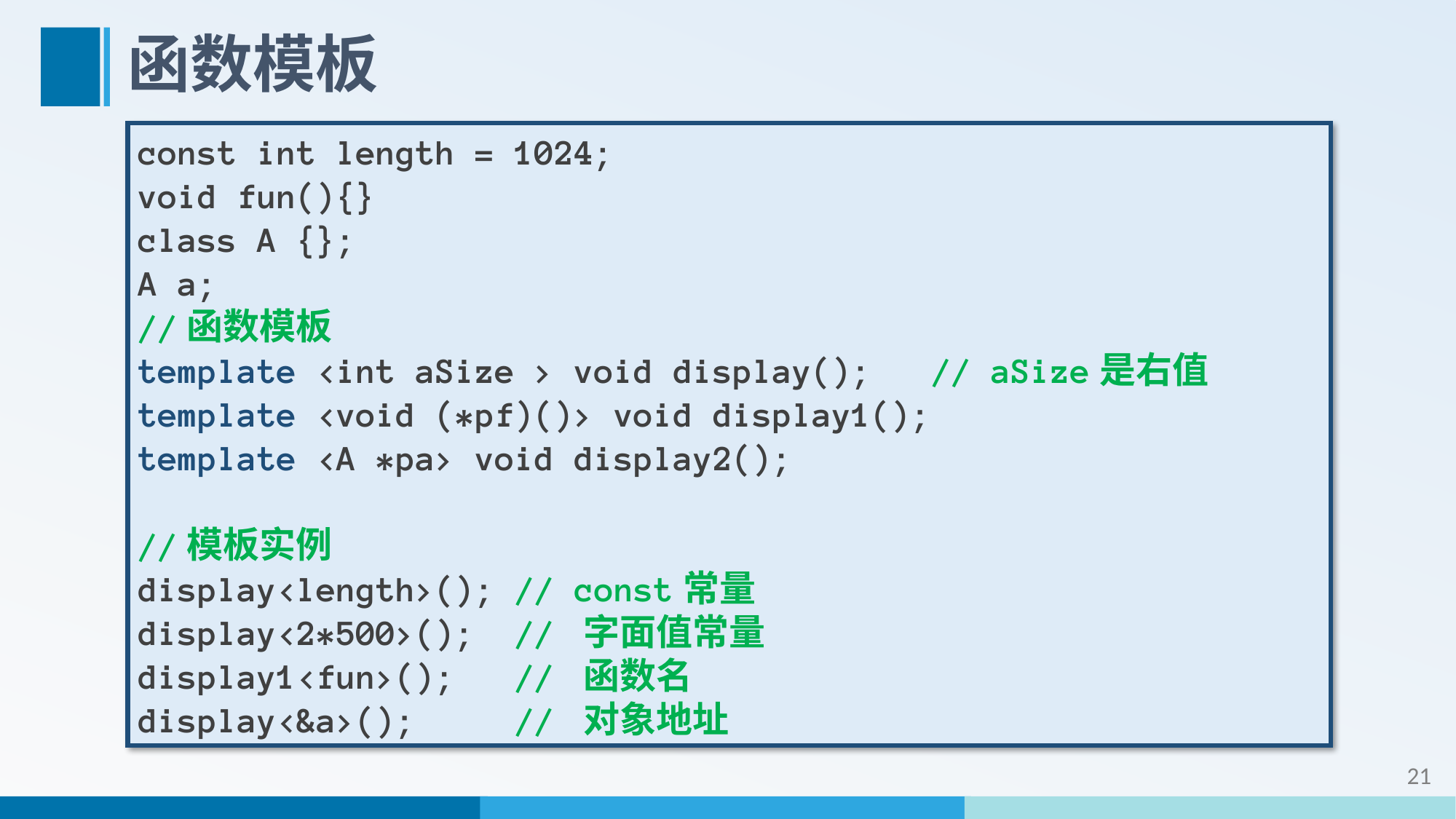

# 函数模板
const int length = 1024;
void fun(){}
class A {};
A a;
//函数模板
template <int aSize > void display();   // aSize是右值
template <void (*pf)()> void display1();
template <A *pa> void display2();

//模板实例
display<length>(); // const常量
display<2*500>();  // 字面值常量
display1<fun>();   // 函数名
display<&a>();     // 对象地址